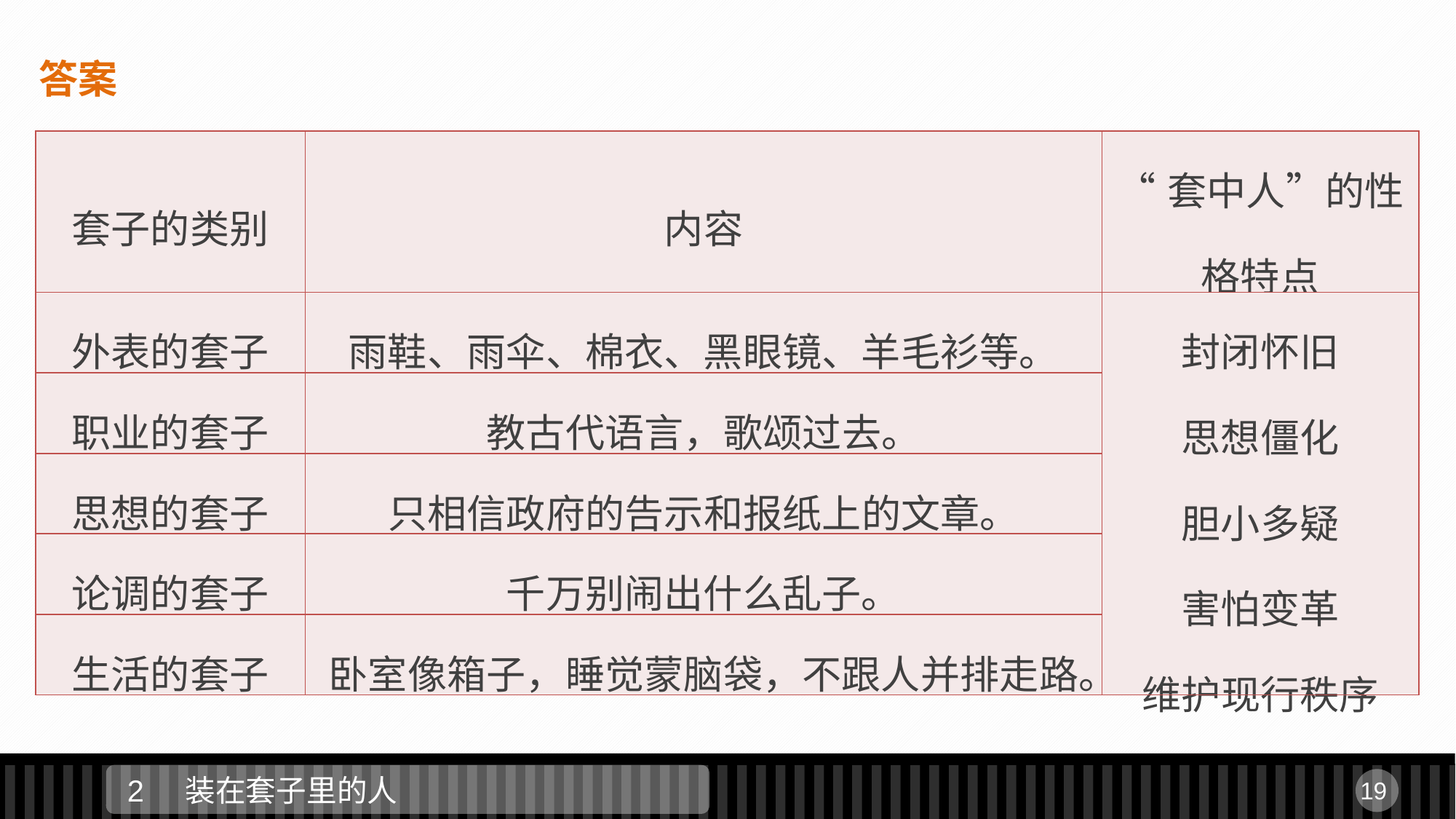

答案
| 套子的类别 | 内容 | “套中人”的性格特点 |
| --- | --- | --- |
| 外表的套子 | 雨鞋、雨伞、棉衣、黑眼镜、羊毛衫等。 | 封闭怀旧 思想僵化 胆小多疑 害怕变革 维护现行秩序 |
| 职业的套子 | 教古代语言，歌颂过去。 |  |
| 思想的套子 | 只相信政府的告示和报纸上的文章。 |  |
| 论调的套子 | 千万别闹出什么乱子。 |  |
| 生活的套子 | 卧室像箱子，睡觉蒙脑袋，不跟人并排走路。 |  |